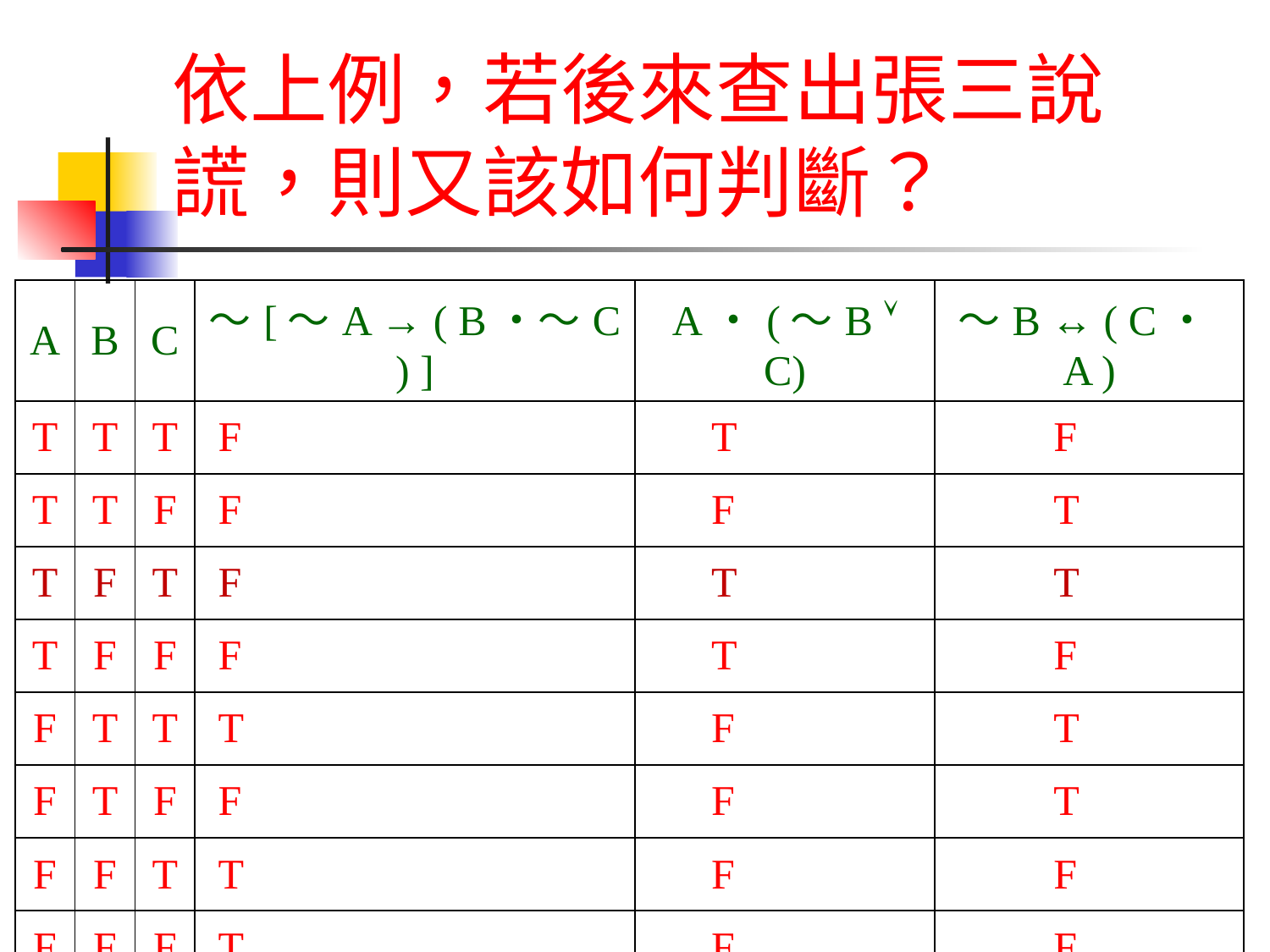

# 依上例，若後來查出張三說謊，則又該如何判斷？
| A | B | C | ～[～A → ( B・～C ) ] | A・(～B ∨ C) | ～B ↔︎ ( C・A ) |
| --- | --- | --- | --- | --- | --- |
| T | T | T | F | T | F |
| T | T | F | F | F | T |
| T | F | T | F | T | T |
| T | F | F | F | T | F |
| F | T | T | T | F | T |
| F | T | F | F | F | T |
| F | F | T | T | F | F |
| F | F | F | T | F | F |